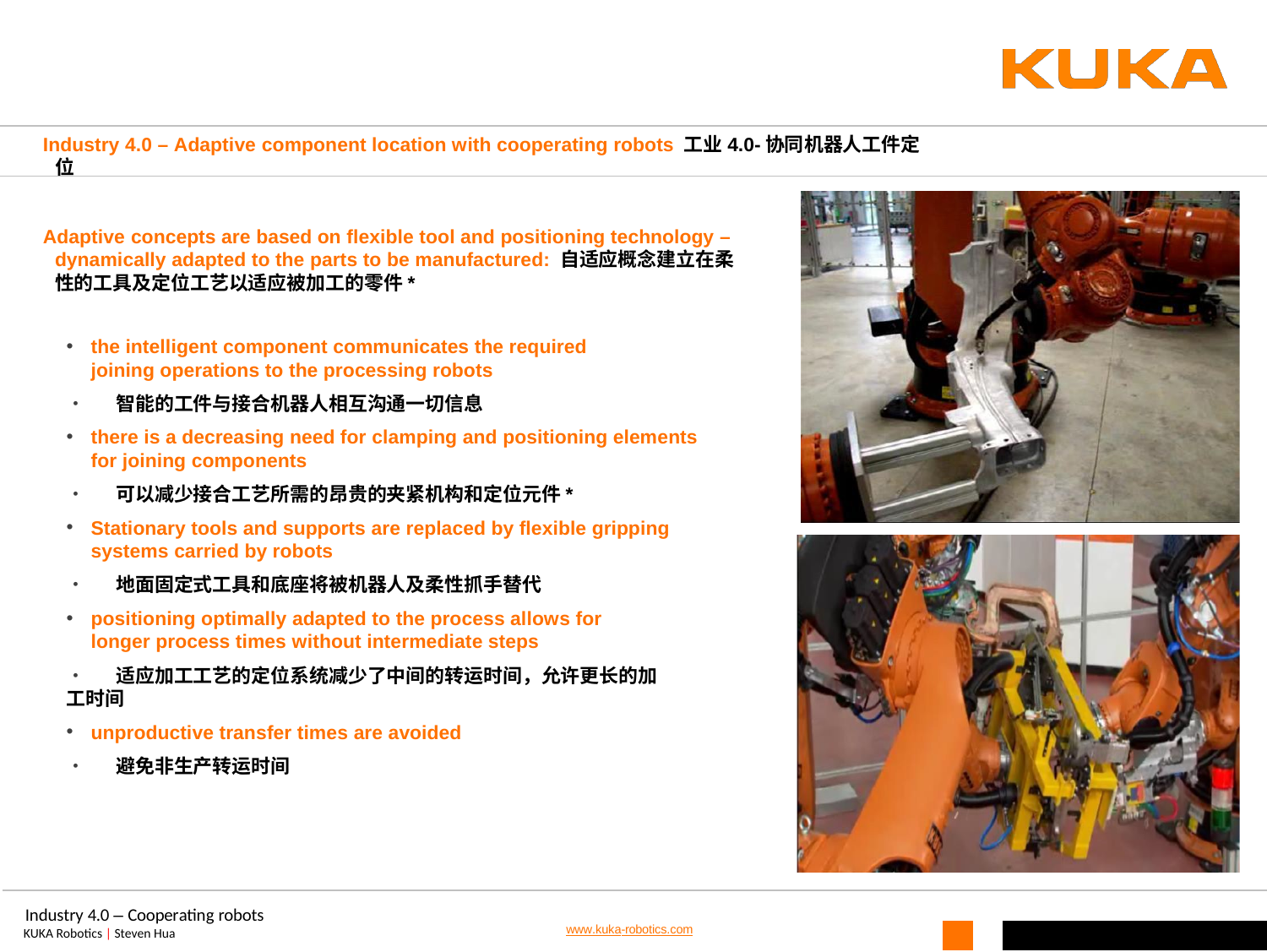

Industry 4.0 – Adaptive component location with cooperating robots 工业4.0-协同机器人工件定位

Adaptive concepts are based on flexible tool and positioning technology – dynamically adapted to the parts to be manufactured: 自适应概念建立在柔性的工具及定位工艺以适应被加工的零件*

the intelligent component communicates the required joining operations to the processing robots
•	智能的工件与接合机器人相互沟通一切信息
there is a decreasing need for clamping and positioning elements for joining components
•	可以减少接合工艺所需的昂贵的夹紧机构和定位元件*
Stationary tools and supports are replaced by flexible gripping
systems carried by robots
•	地面固定式工具和底座将被机器人及柔性抓手替代
positioning optimally adapted to the process allows for longer process times without intermediate steps
•	适应加工工艺的定位系统减少了中间的转运时间，允许更长的加工时间
unproductive transfer times are avoided
•	避免非生产转运时间

Industry 4.0 – Cooperating robots
KUKA Robotics | Steven Hua
Industry 4.0 – Cooperating robots
KUKA Roboter GmbH | R-PM | Peter Klüger | 18.03.2014 | Page 13
www.kuka-robotics.com